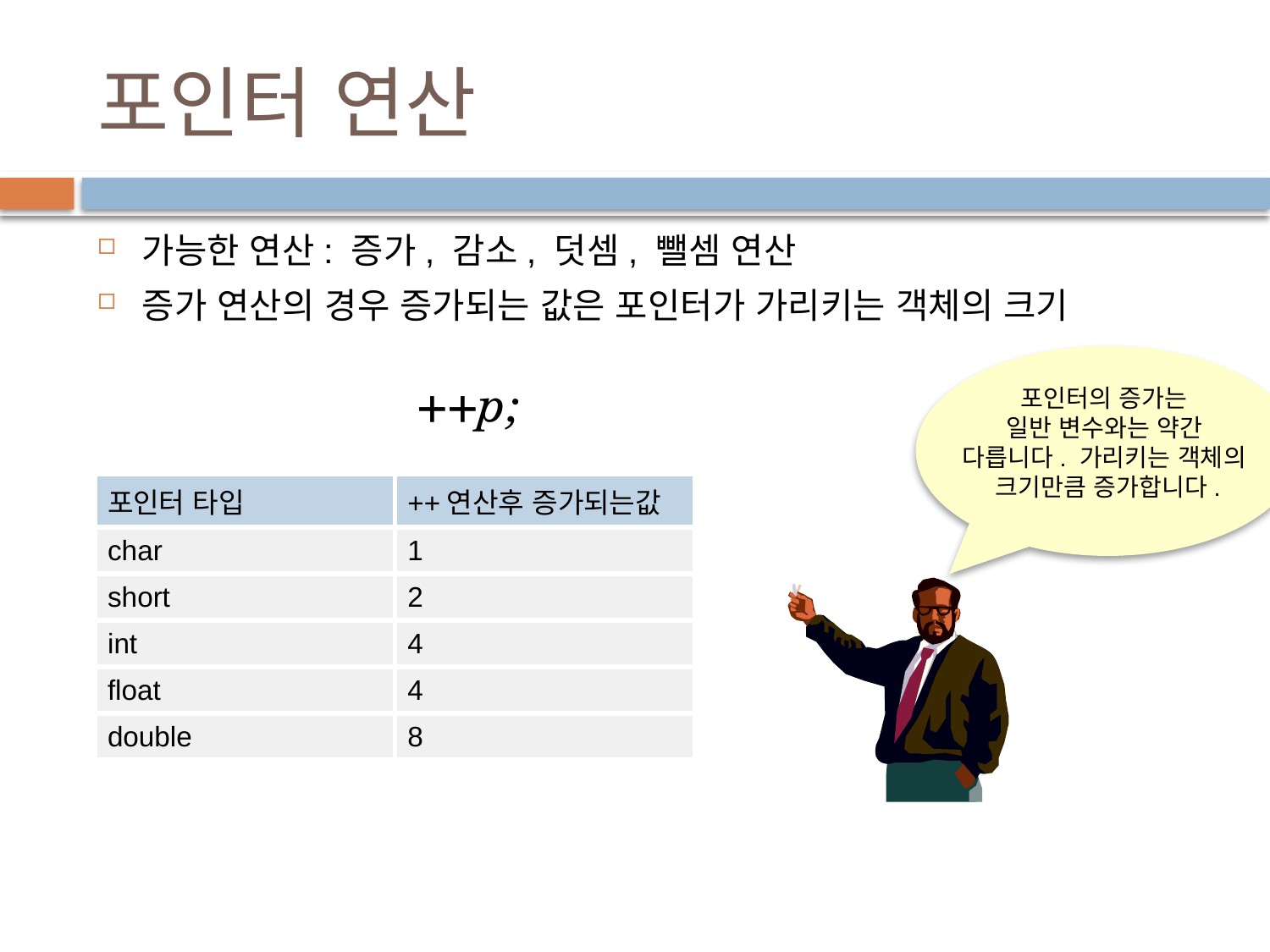

# 포인터 연산
가능한 연산: 증가, 감소, 덧셈, 뺄셈 연산
증가 연산의 경우 증가되는 값은 포인터가 가리키는 객체의 크기

포인터의 증가는
일반 변수와는 약간
다릅니다. 가리키는 객체의
크기만큼 증가합니다.
++p;

| 포인터 타입 | ++연산후 증가되는값 |
| --- | --- |
| char | 1 |
| short | 2 |
| int | 4 |
| float | 4 |
| double | 8 |